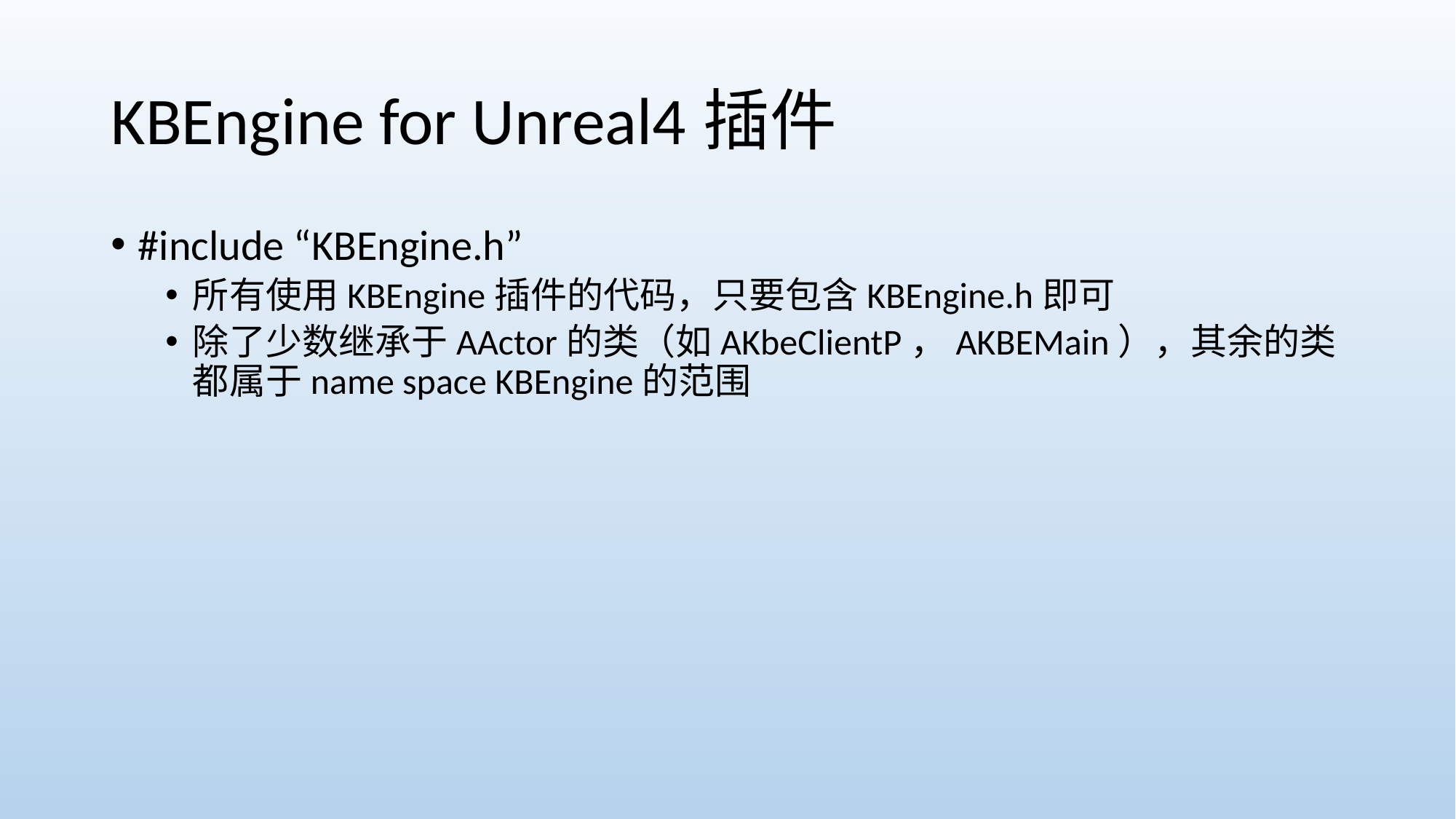

# KBEngine for Unreal4插件
#include “KBEngine.h”
所有使用KBEngine插件的代码，只要包含KBEngine.h即可
除了少数继承于AActor的类（如AKbeClientP，AKBEMain），其余的类都属于name space KBEngine的范围